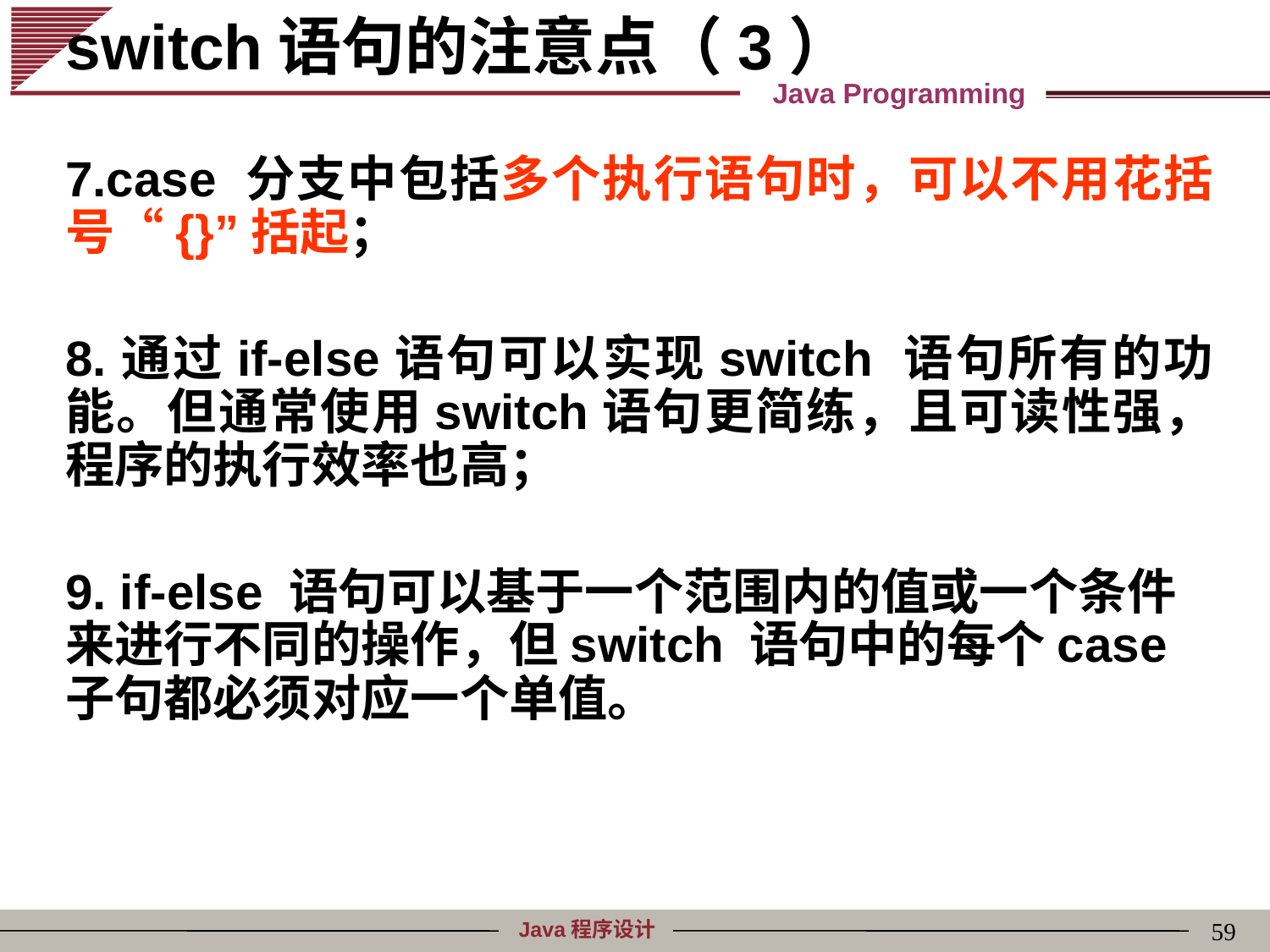

# switch语句的注意点（3）
7.case 分支中包括多个执行语句时，可以不用花括号“{}”括起；

8.通过if-else语句可以实现switch 语句所有的功能。但通常使用switch语句更简练，且可读性强，程序的执行效率也高；

9. if-else 语句可以基于一个范围内的值或一个条件来进行不同的操作，但switch 语句中的每个case 子句都必须对应一个单值。